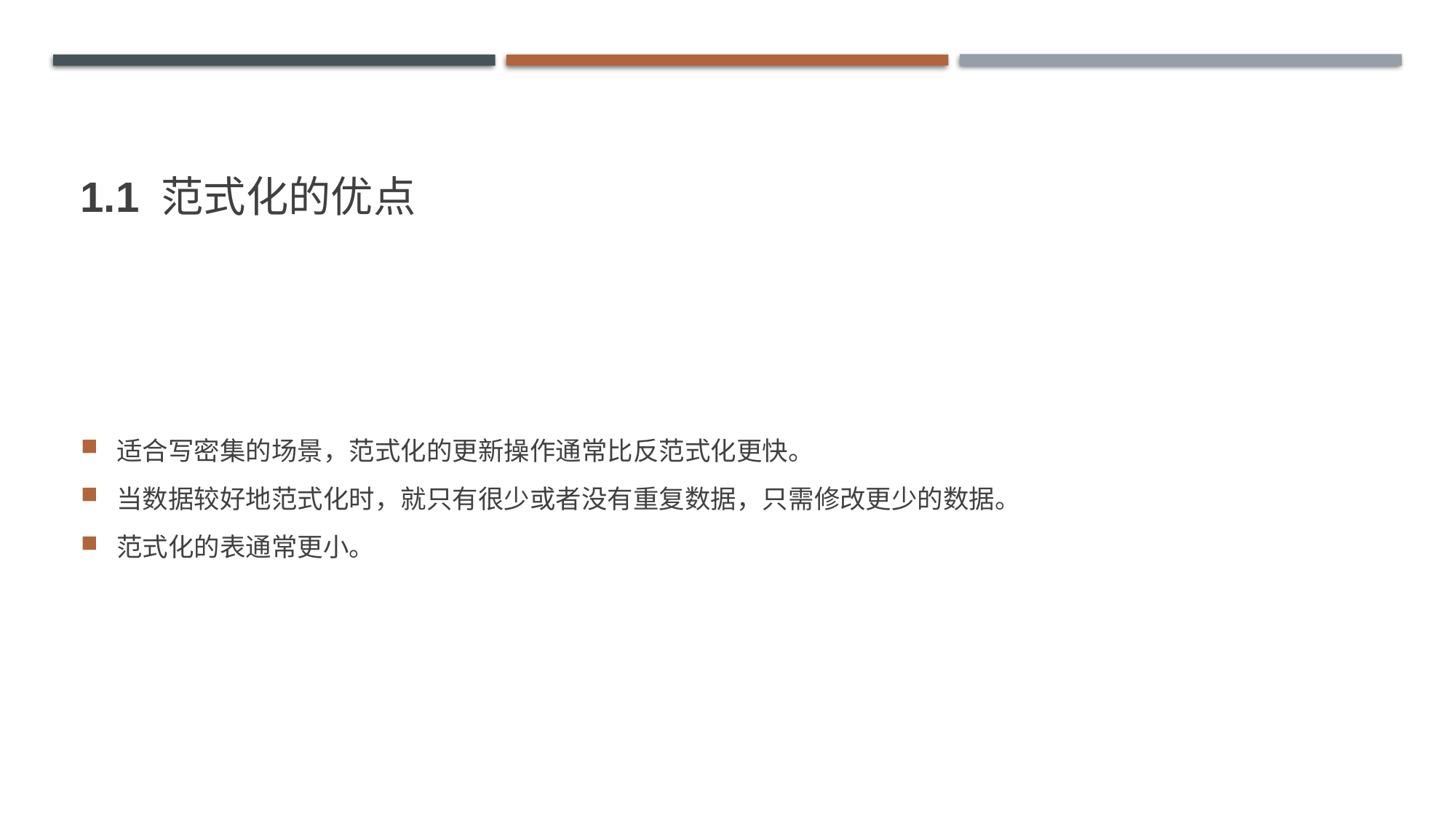

# 1.1 范式化的优点
适合写密集的场景，范式化的更新操作通常比反范式化更快。
当数据较好地范式化时，就只有很少或者没有重复数据，只需修改更少的数据。
范式化的表通常更小。